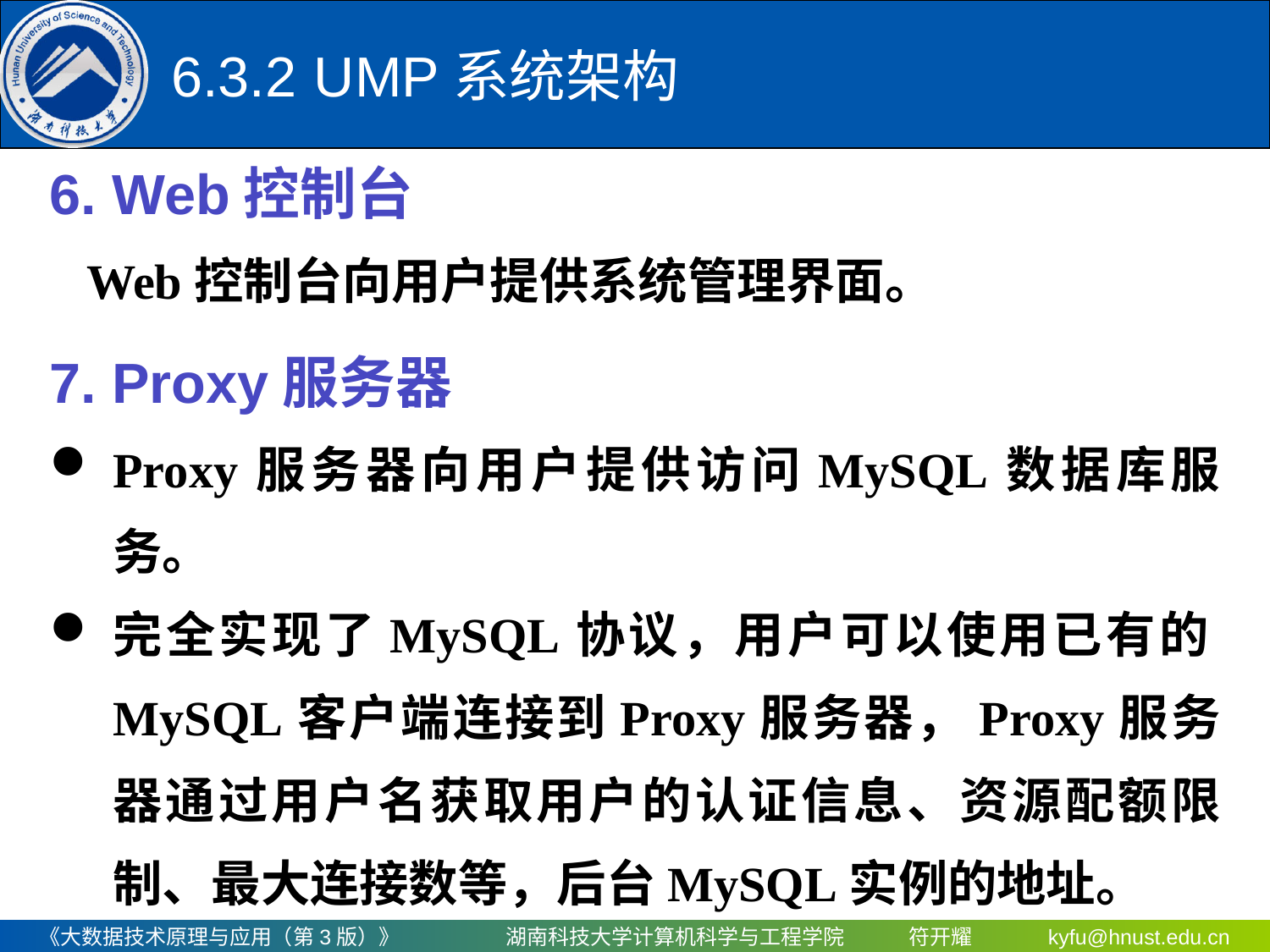

# 6.3.2	 UMP系统架构
6. Web控制台
Web控制台向用户提供系统管理界面。

7. Proxy服务器
Proxy服务器向用户提供访问MySQL数据库服务。
完全实现了MySQL协议，用户可以使用已有的MySQL客户端连接到Proxy服务器，Proxy服务器通过用户名获取用户的认证信息、资源配额限制、最大连接数等，后台MySQL实例的地址。